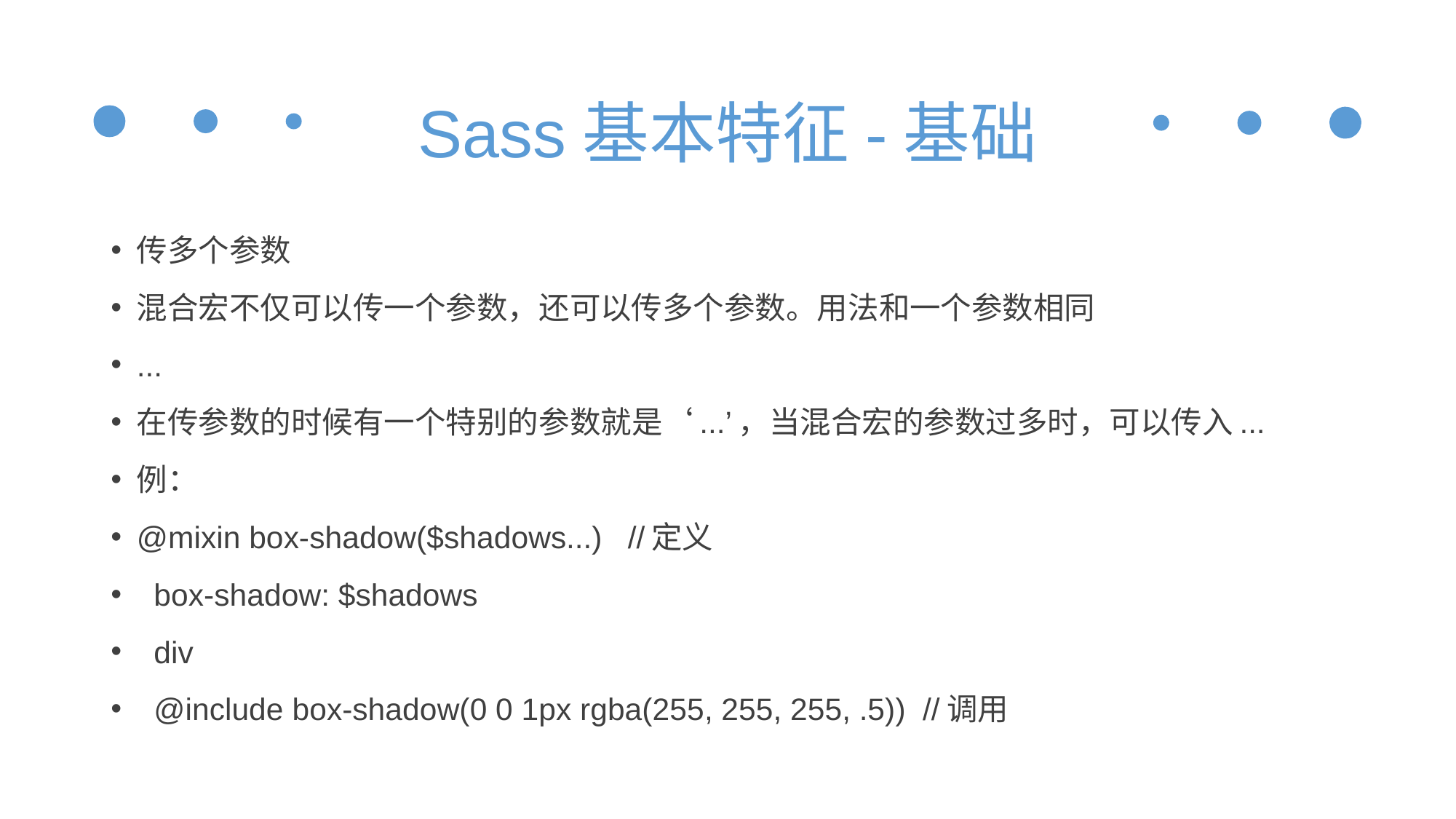

# Sass基本特征-基础
传多个参数
混合宏不仅可以传一个参数，还可以传多个参数。用法和一个参数相同
...
在传参数的时候有一个特别的参数就是‘...’，当混合宏的参数过多时，可以传入...
例：
@mixin box-shadow($shadows...)   //定义
  box-shadow: $shadows
  div
  @include box-shadow(0 0 1px rgba(255, 255, 255, .5))  //调用